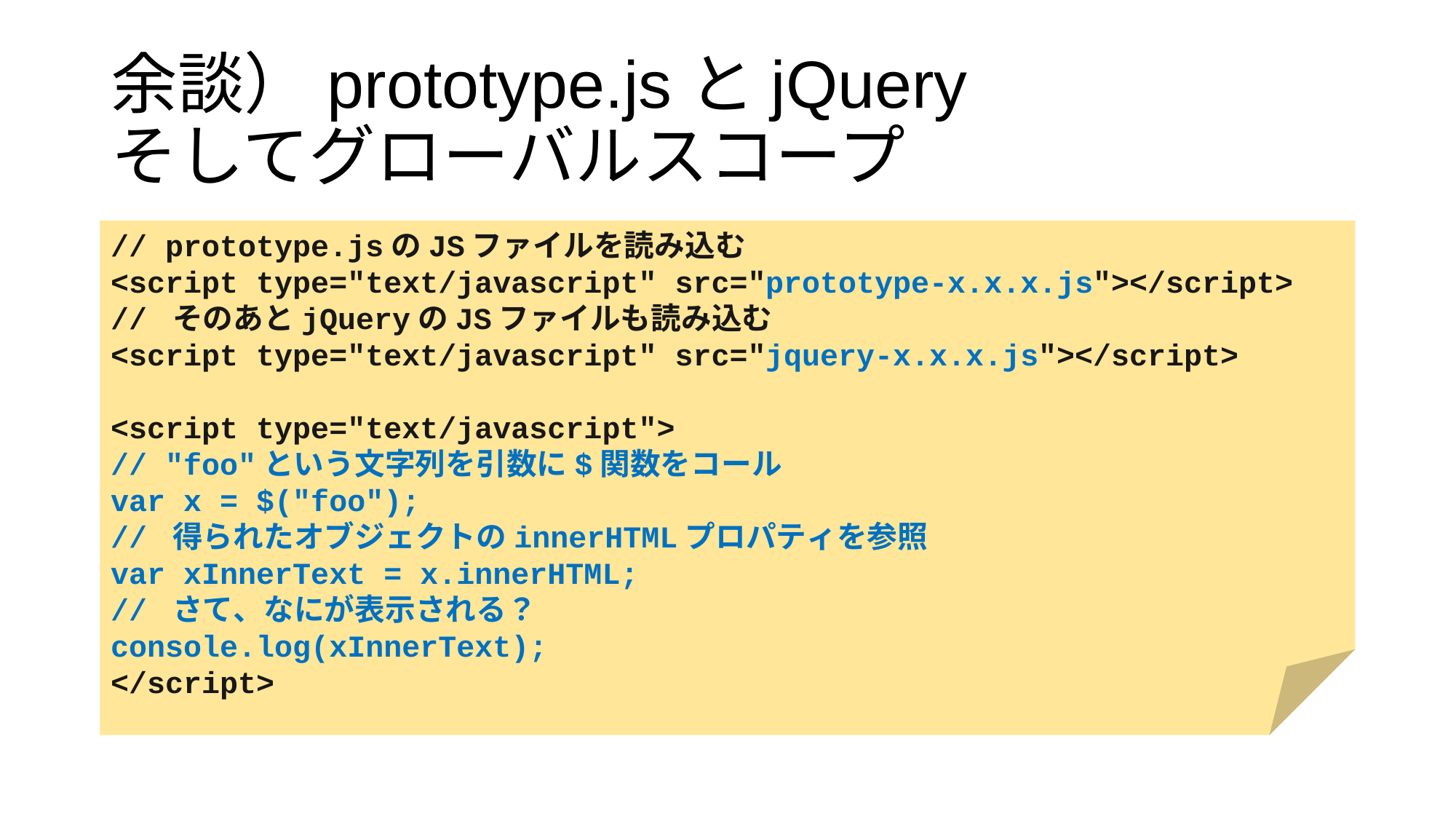

# 余談）prototype.jsとjQuery そしてグローバルスコープ

// prototype.jsのJSファイルを読み込む
<script type="text/javascript" src="prototype-x.x.x.js"></script>
// そのあとjQueryのJSファイルも読み込む
<script type="text/javascript" src="jquery-x.x.x.js"></script>

<script type="text/javascript">
// "foo"という文字列を引数に$関数をコール
var x = $("foo");
// 得られたオブジェクトのinnerHTMLプロパティを参照
var xInnerText = x.innerHTML;
// さて、なにが表示される？
console.log(xInnerText);
</script>